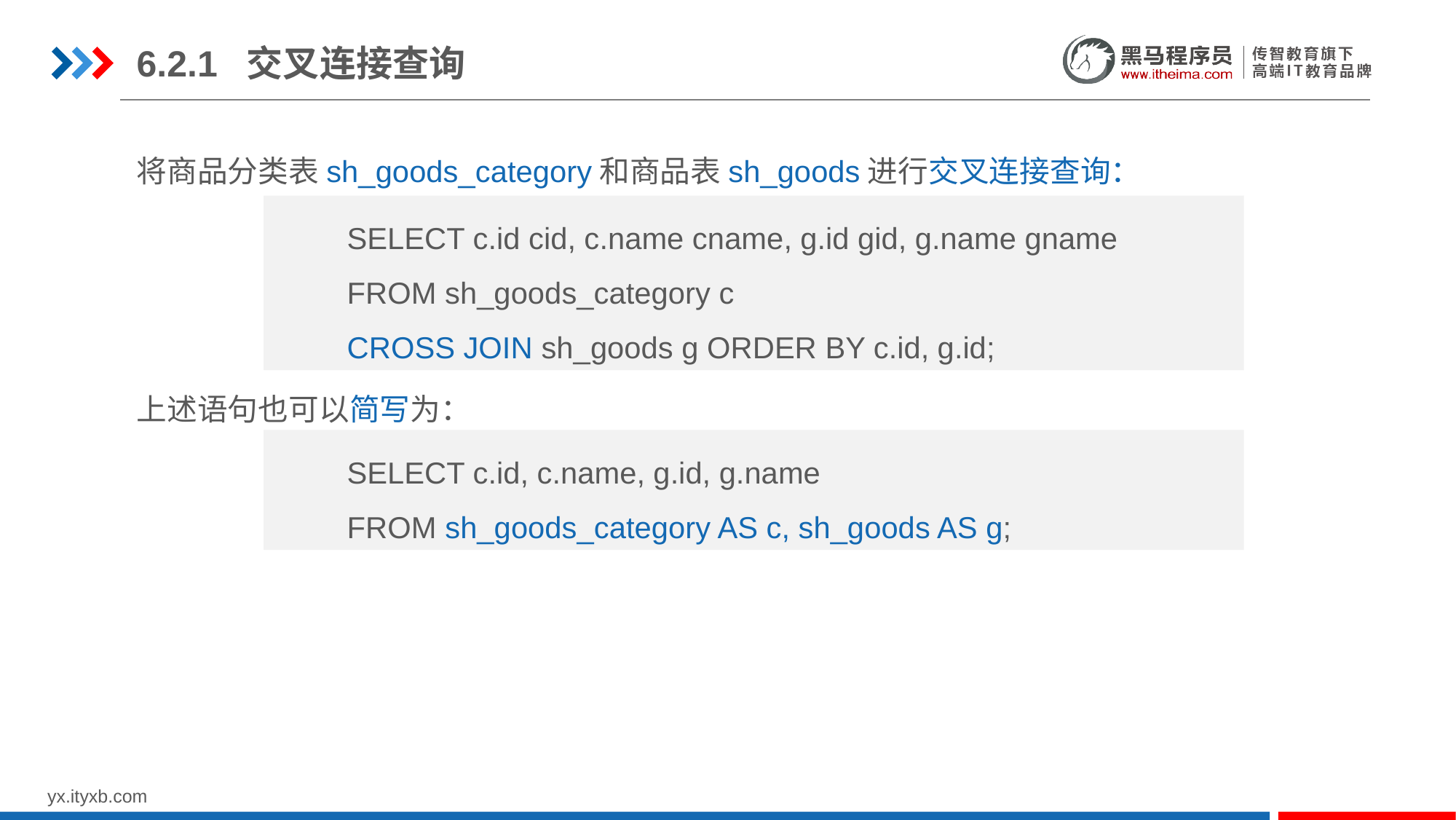

6.2.1  交叉连接查询
将商品分类表sh_goods_category和商品表sh_goods进行交叉连接查询：
SELECT c.id cid, c.name cname, g.id gid, g.name gname
FROM sh_goods_category c
CROSS JOIN sh_goods g ORDER BY c.id, g.id;
上述语句也可以简写为：
SELECT c.id, c.name, g.id, g.name
FROM sh_goods_category AS c, sh_goods AS g;